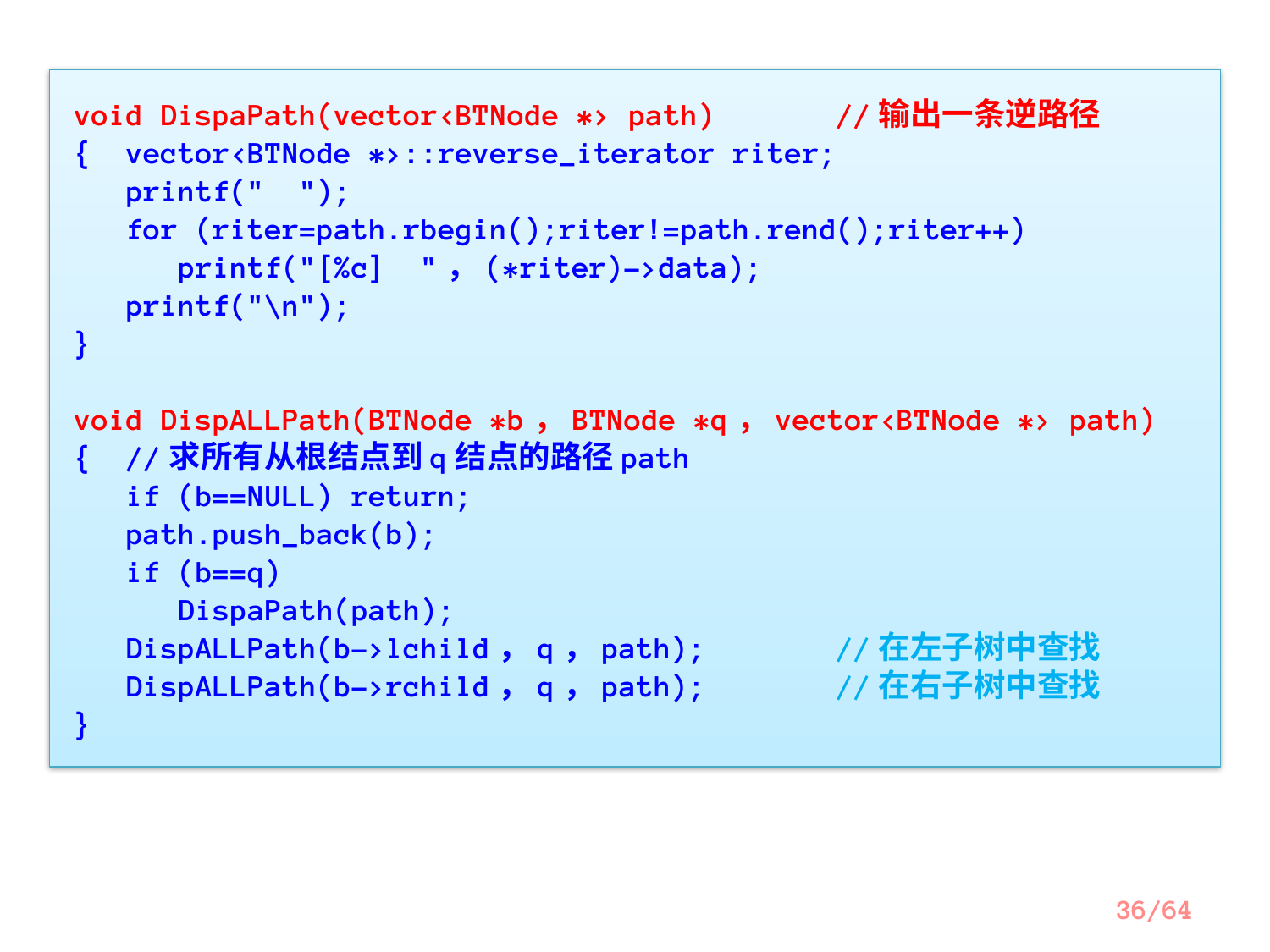

void DispaPath(vector<BTNode *> path)	//输出一条逆路径
{  vector<BTNode *>::reverse_iterator riter;
   printf("  ");
   for (riter=path.rbegin();riter!=path.rend();riter++)
      printf("[%c]  "，(*riter)->data);
   printf("\n");
}
void DispALLPath(BTNode *b，BTNode *q，vector<BTNode *> path)
{  //求所有从根结点到q结点的路径path
   if (b==NULL) return;
   path.push_back(b);
   if (b==q)
      DispaPath(path);
   DispALLPath(b->lchild，q，path);		//在左子树中查找
   DispALLPath(b->rchild，q，path);		//在右子树中查找
}
36/64